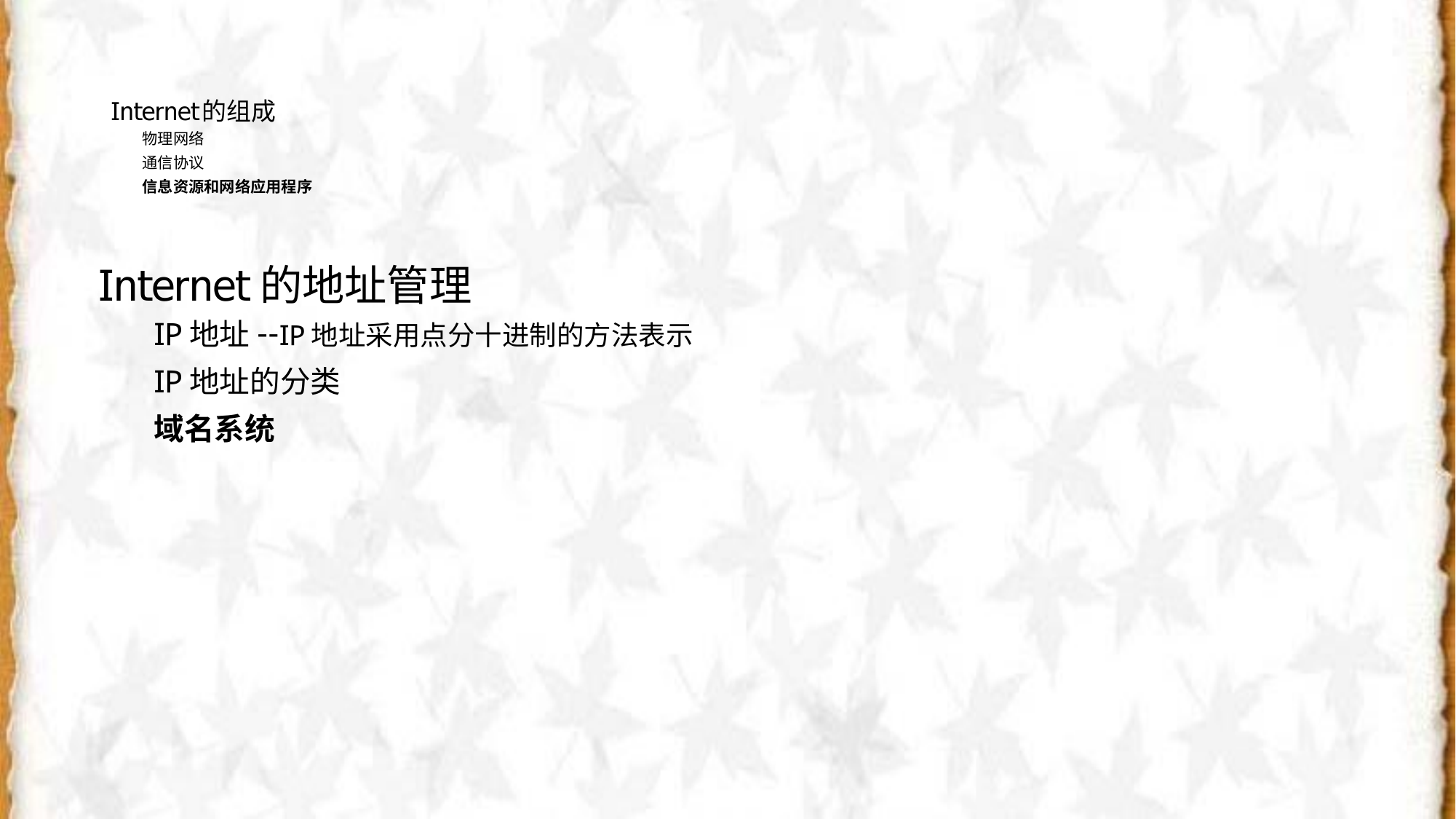

# Internet的组成
物理网络
通信协议
信息资源和网络应用程序

Internet的地址管理
IP地址--IP地址采用点分十进制的方法表示
IP地址的分类
域名系统